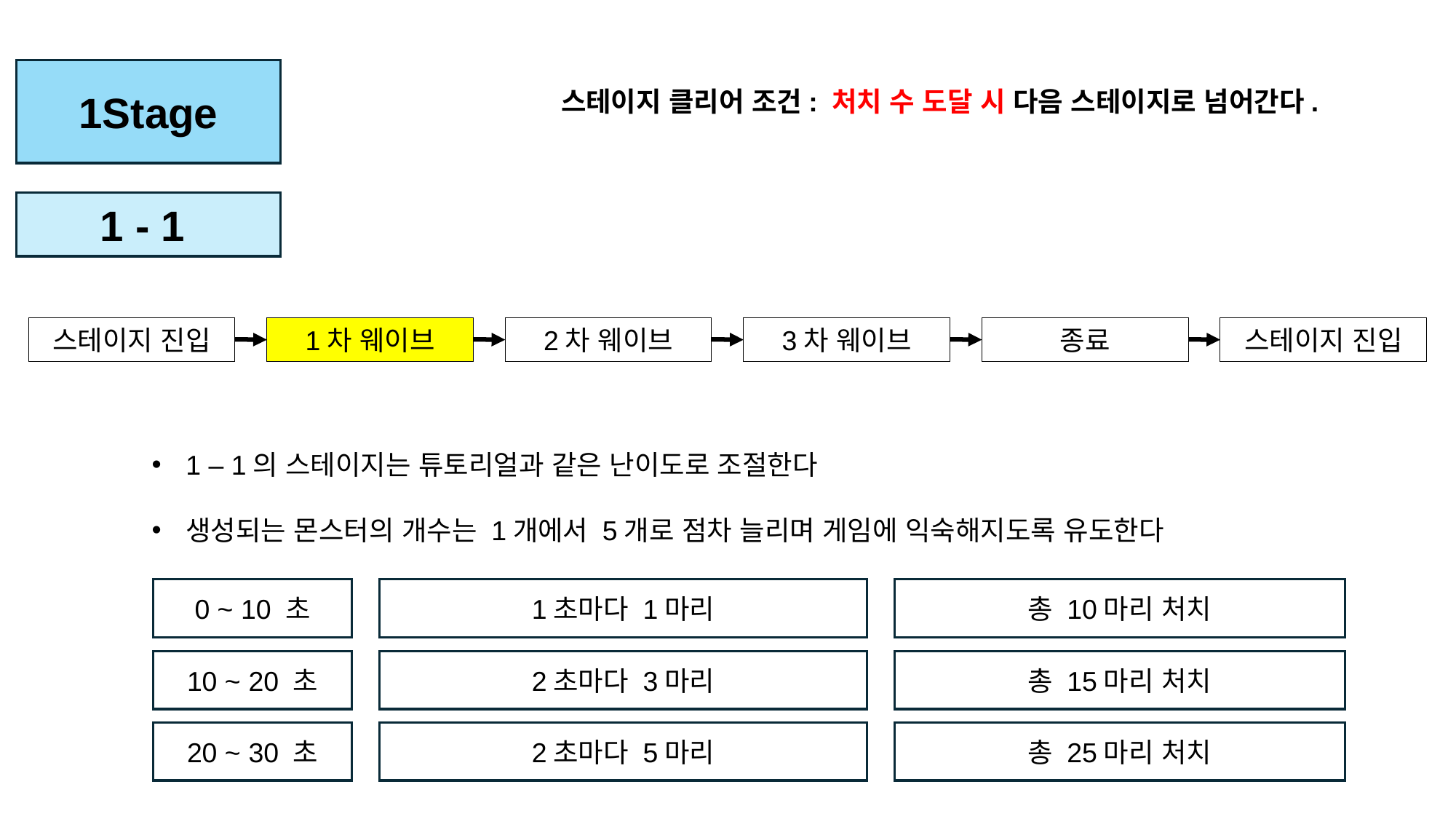

1Stage
스테이지 클리어 조건: 처치 수 도달 시 다음 스테이지로 넘어간다.
1 - 1
스테이지 진입
1차 웨이브
2차 웨이브
3차 웨이브
종료
스테이지 진입
1 – 1의 스테이지는 튜토리얼과 같은 난이도로 조절한다
생성되는 몬스터의 개수는 1개에서 5개로 점차 늘리며 게임에 익숙해지도록 유도한다

0 ~ 10 초
1초마다 1마리
총 10마리 처치
2초마다 3마리
총 15마리 처치
10 ~ 20 초
총 25마리 처치
2초마다 5마리
20 ~ 30 초